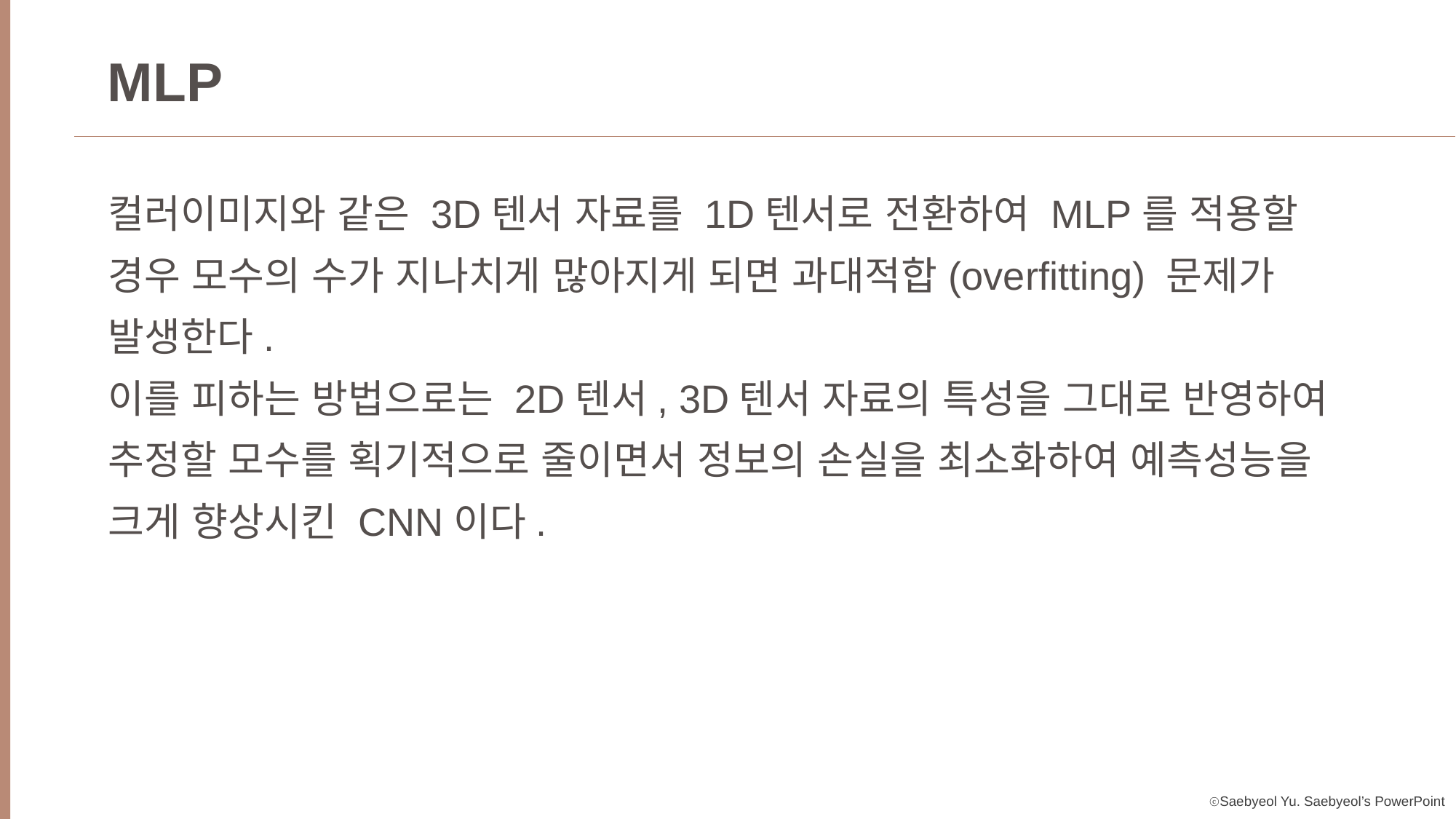

MLP

컬러이미지와 같은 3D텐서 자료를 1D텐서로 전환하여 MLP를 적용할  경우 모수의 수가 지나치게 많아지게 되면 과대적합(overfitting) 문제가 발생한다.
이를 피하는 방법으로는 2D텐서, 3D텐서 자료의 특성을 그대로 반영하여 추정할 모수를 획기적으로 줄이면서 정보의 손실을 최소화하여 예측성능을 크게 향상시킨 CNN이다.